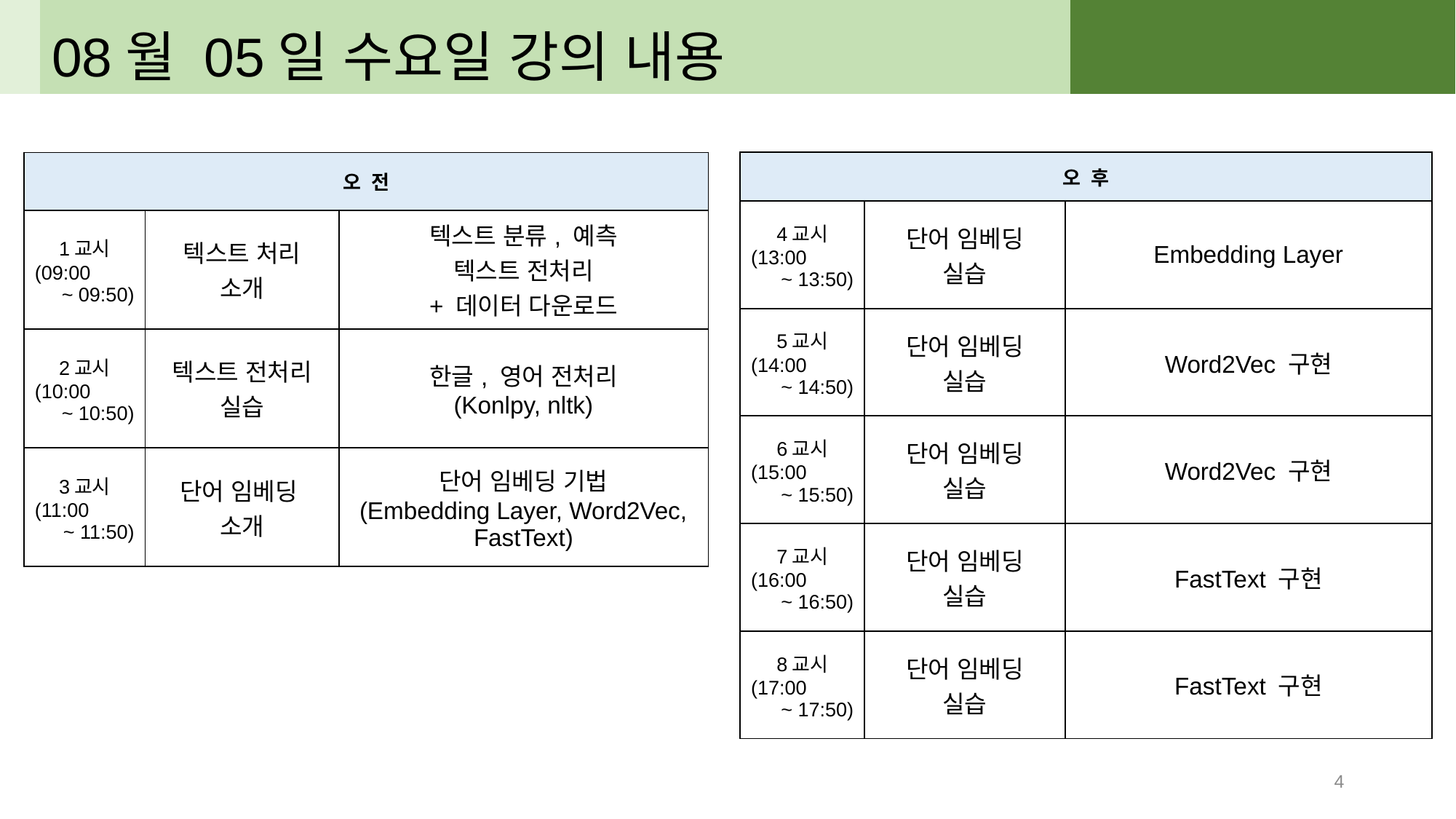

08월 05일 수요일 강의 내용

| 오 후 |  |  |
| --- | --- | --- |
| 4교시 (13:00 ~ 13:50) | 단어 임베딩 실습 | Embedding Layer |
| 5교시 (14:00 ~ 14:50) | 단어 임베딩 실습 | Word2Vec 구현 |
| 6교시 (15:00 ~ 15:50) | 단어 임베딩 실습 | Word2Vec 구현 |
| 7교시 (16:00 ~ 16:50) | 단어 임베딩 실습 | FastText 구현 |
| 8교시 (17:00 ~ 17:50) | 단어 임베딩 실습 | FastText 구현 |
| 오 전 |  |  |
| --- | --- | --- |
| 1교시 (09:00 ~ 09:50) | 텍스트 처리 소개 | 텍스트 분류, 예측 텍스트 전처리 + 데이터 다운로드 |
| 2교시 (10:00 ~ 10:50) | 텍스트 전처리 실습 | 한글, 영어 전처리 (Konlpy, nltk) |
| 3교시 (11:00 ~ 11:50) | 단어 임베딩 소개 | 단어 임베딩 기법 (Embedding Layer, Word2Vec, FastText) |
4